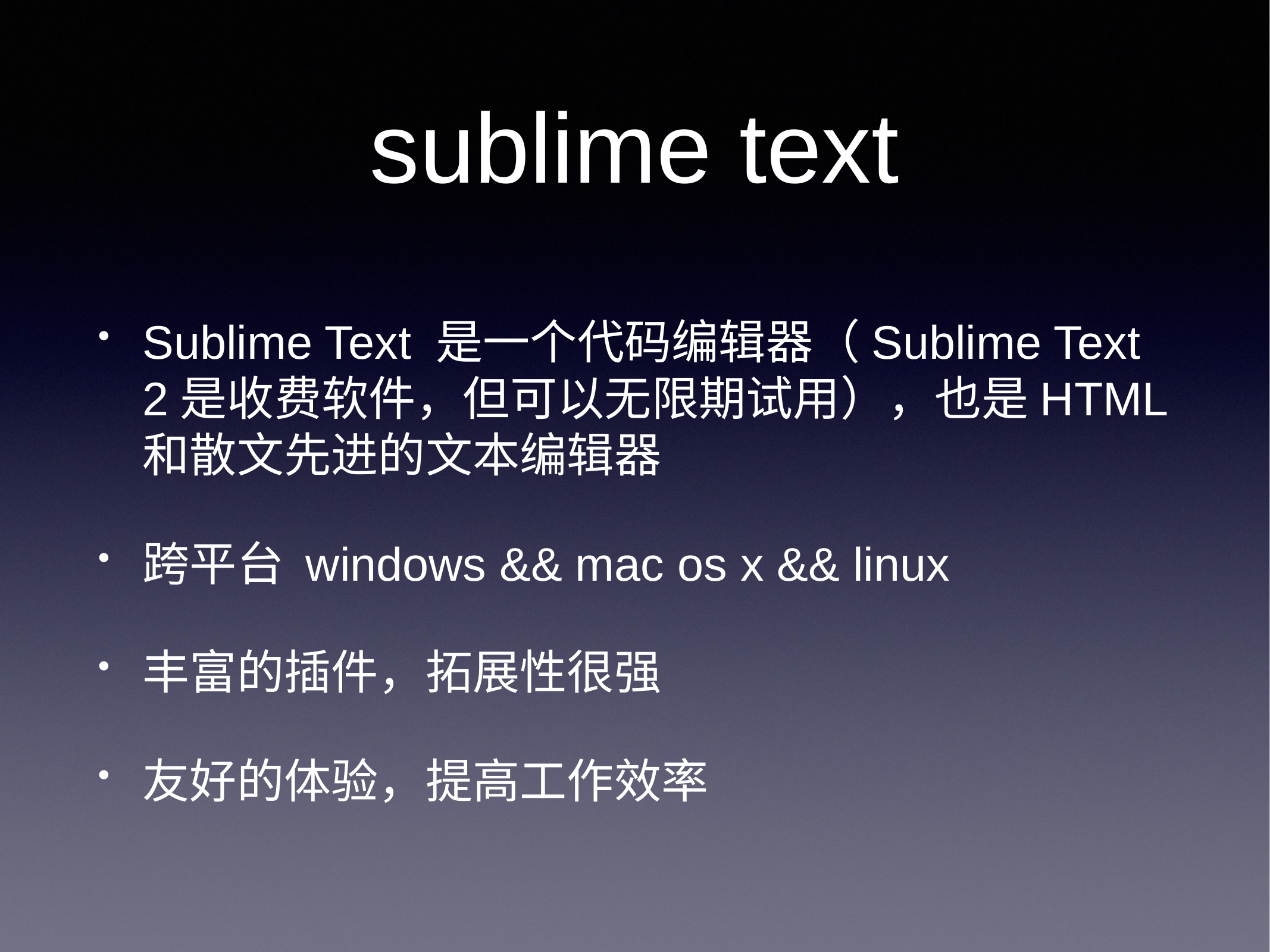

# sublime text
Sublime Text 是一个代码编辑器（Sublime Text 2是收费软件，但可以无限期试用），也是HTML和散文先进的文本编辑器
跨平台 windows && mac os x && linux
丰富的插件，拓展性很强
友好的体验，提高工作效率